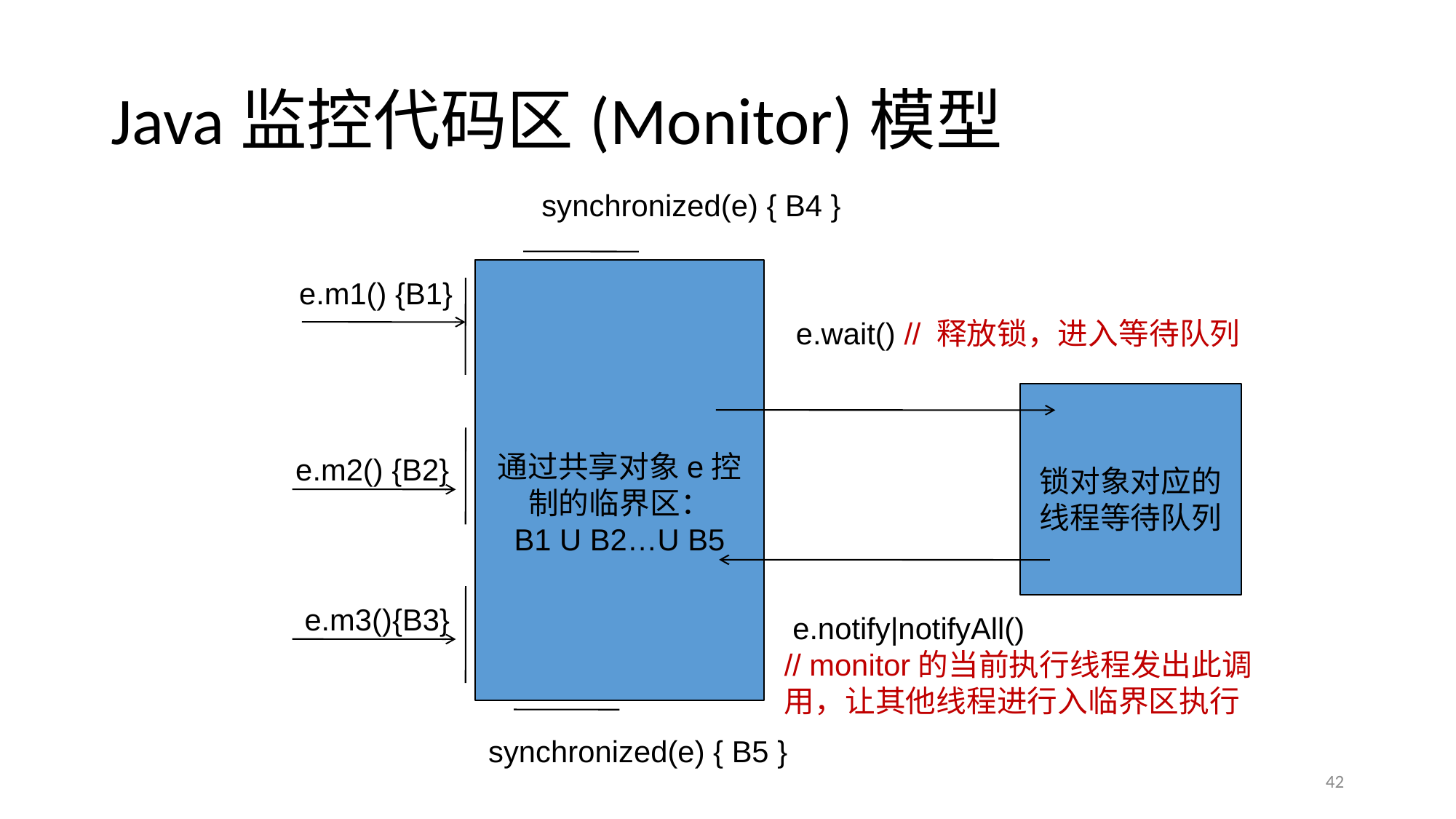

# Java监控代码区(Monitor)模型
synchronized(e) { B4 }

通过共享对象e控制的临界区：
B1 U B2…U B5
e.m1() {B1}
e.wait() // 释放锁，进入等待队列

锁对象对应的线程等待队列
e.m2() {B2}
e.m3(){B3}
 e.notify|notifyAll()
// monitor的当前执行线程发出此调用，让其他线程进行入临界区执行
synchronized(e) { B5 }
42